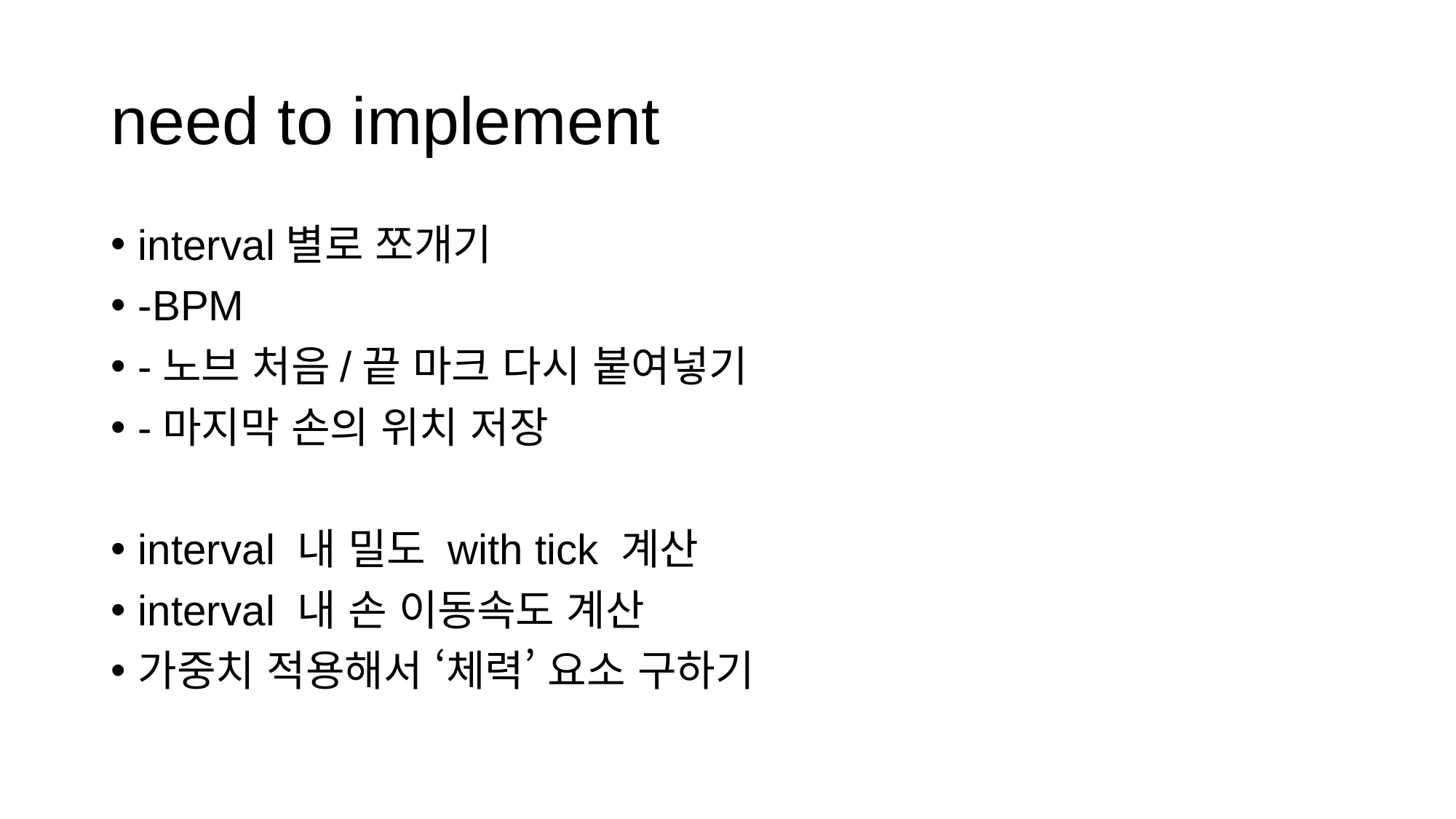

# need to implement
interval별로 쪼개기
-BPM
-노브 처음/끝 마크 다시 붙여넣기
-마지막 손의 위치 저장

interval 내 밀도 with tick 계산
interval 내 손 이동속도 계산
가중치 적용해서 ‘체력’ 요소 구하기